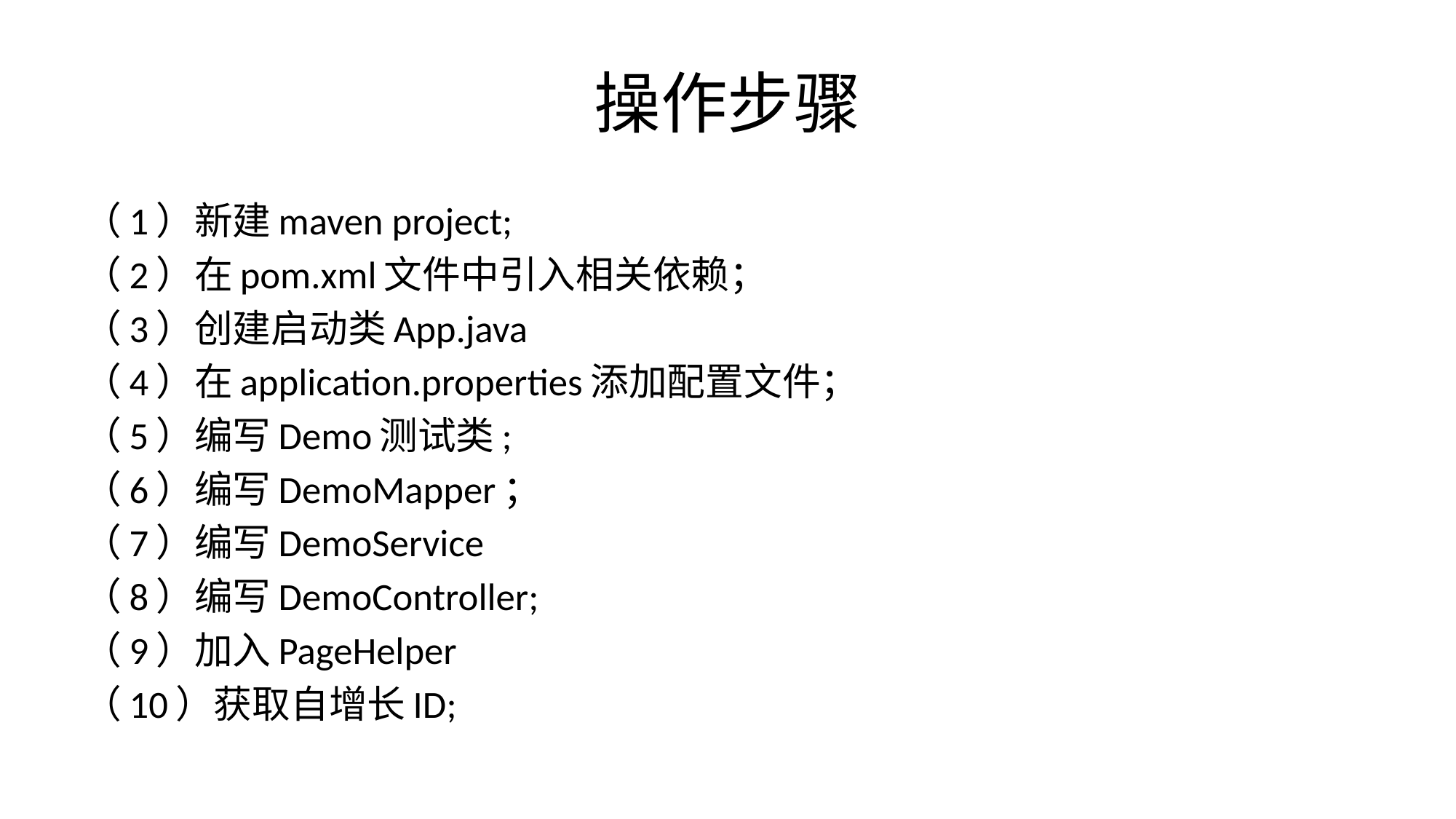

# 操作步骤
（1）新建maven project;
（2）在pom.xml文件中引入相关依赖；
（3）创建启动类App.java
（4）在application.properties添加配置文件；
（5）编写Demo测试类;
（6）编写DemoMapper；
（7）编写DemoService
（8）编写DemoController;
（9）加入PageHelper
（10）获取自增长ID;